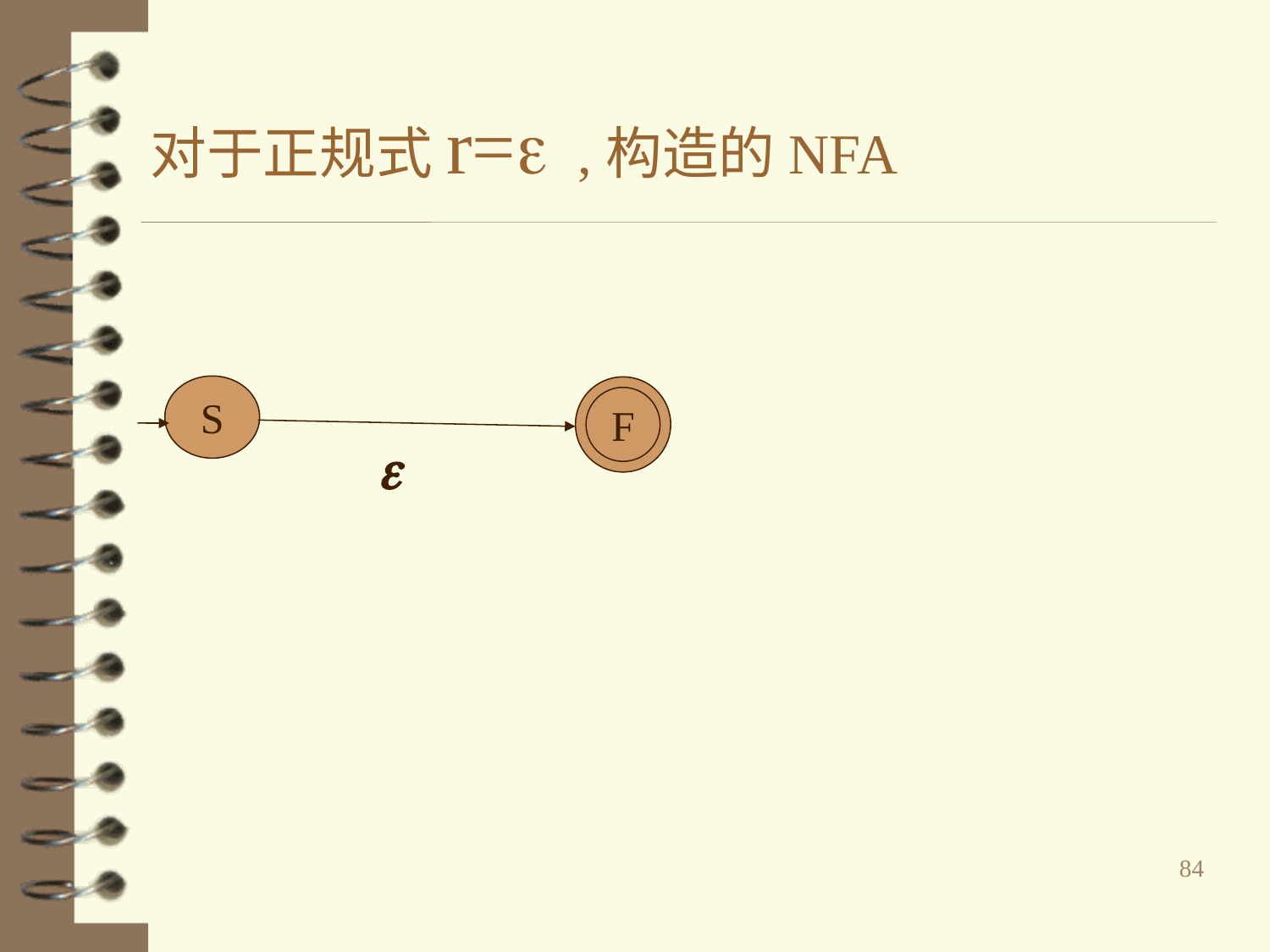

# 对于正规式r=ε  ,构造的NFA

S

F

ε
84